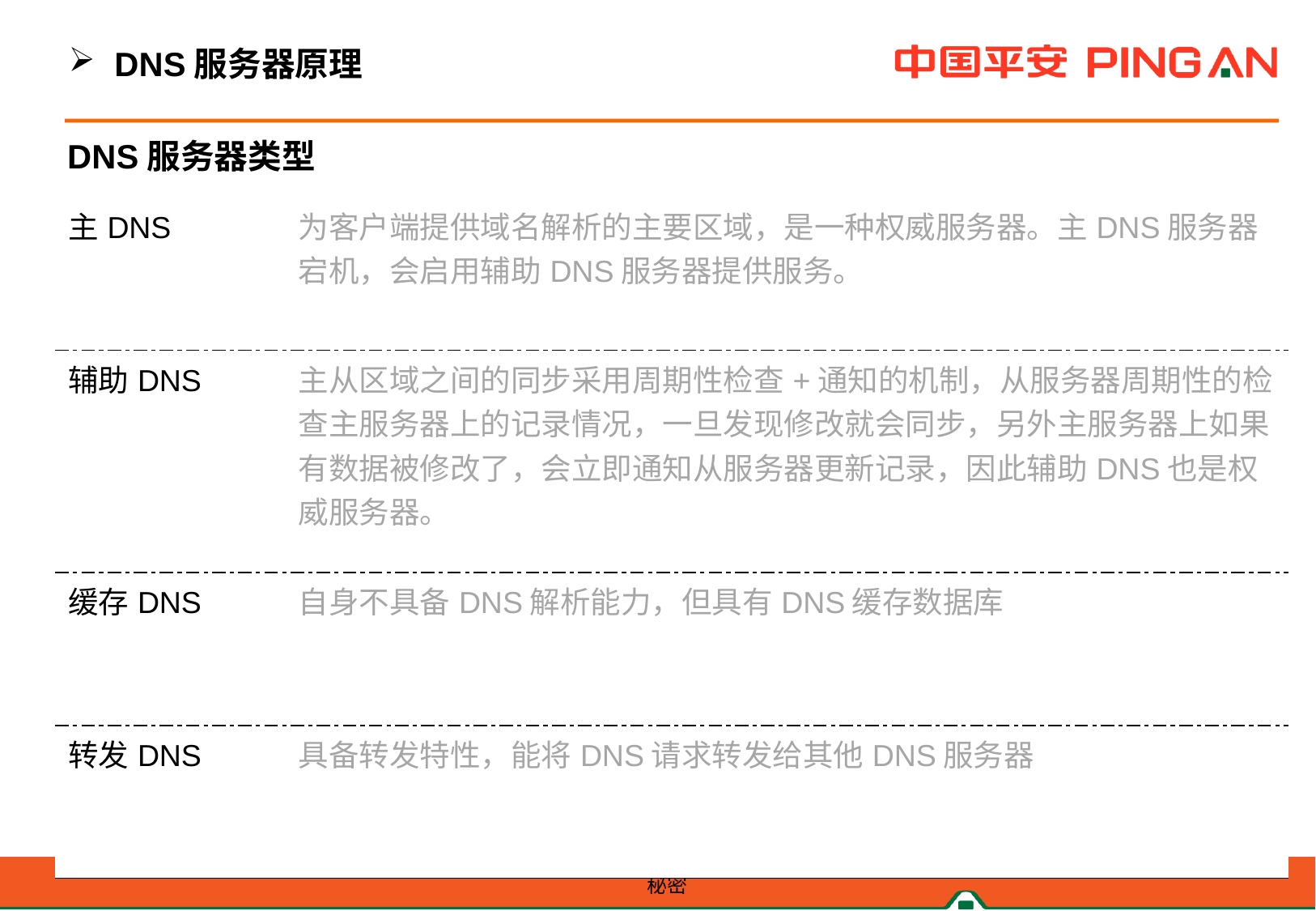

DNS服务器原理
DNS服务器类型
| 主DNS | 为客户端提供域名解析的主要区域，是一种权威服务器。主DNS服务器宕机，会启用辅助DNS服务器提供服务。 |
| --- | --- |
| 辅助DNS | 主从区域之间的同步采用周期性检查+通知的机制，从服务器周期性的检查主服务器上的记录情况，一旦发现修改就会同步，另外主服务器上如果有数据被修改了，会立即通知从服务器更新记录，因此辅助DNS也是权威服务器。 |
| 缓存DNS | 自身不具备DNS解析能力，但具有DNS缓存数据库 |
| 转发DNS | 具备转发特性，能将DNS请求转发给其他DNS服务器 |